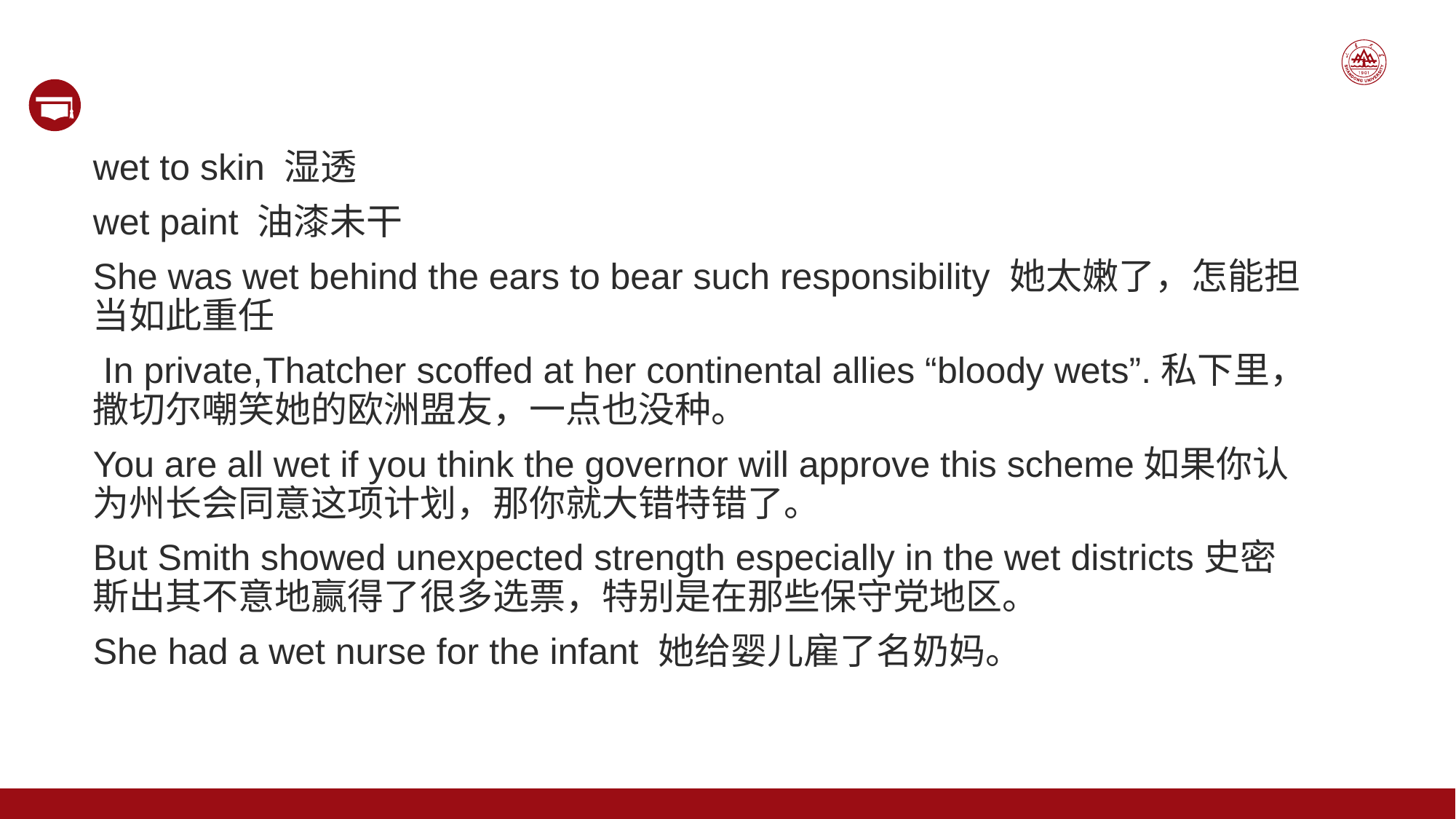

wet to skin 湿透
wet paint 油漆未干
She was wet behind the ears to bear such responsibility 她太嫩了，怎能担当如此重任
 In private,Thatcher scoffed at her continental allies “bloody wets”.私下里，撒切尔嘲笑她的欧洲盟友，一点也没种。
You are all wet if you think the governor will approve this scheme如果你认为州长会同意这项计划，那你就大错特错了。
But Smith showed unexpected strength especially in the wet districts史密斯出其不意地赢得了很多选票，特别是在那些保守党地区。
She had a wet nurse for the infant 她给婴儿雇了名奶妈。